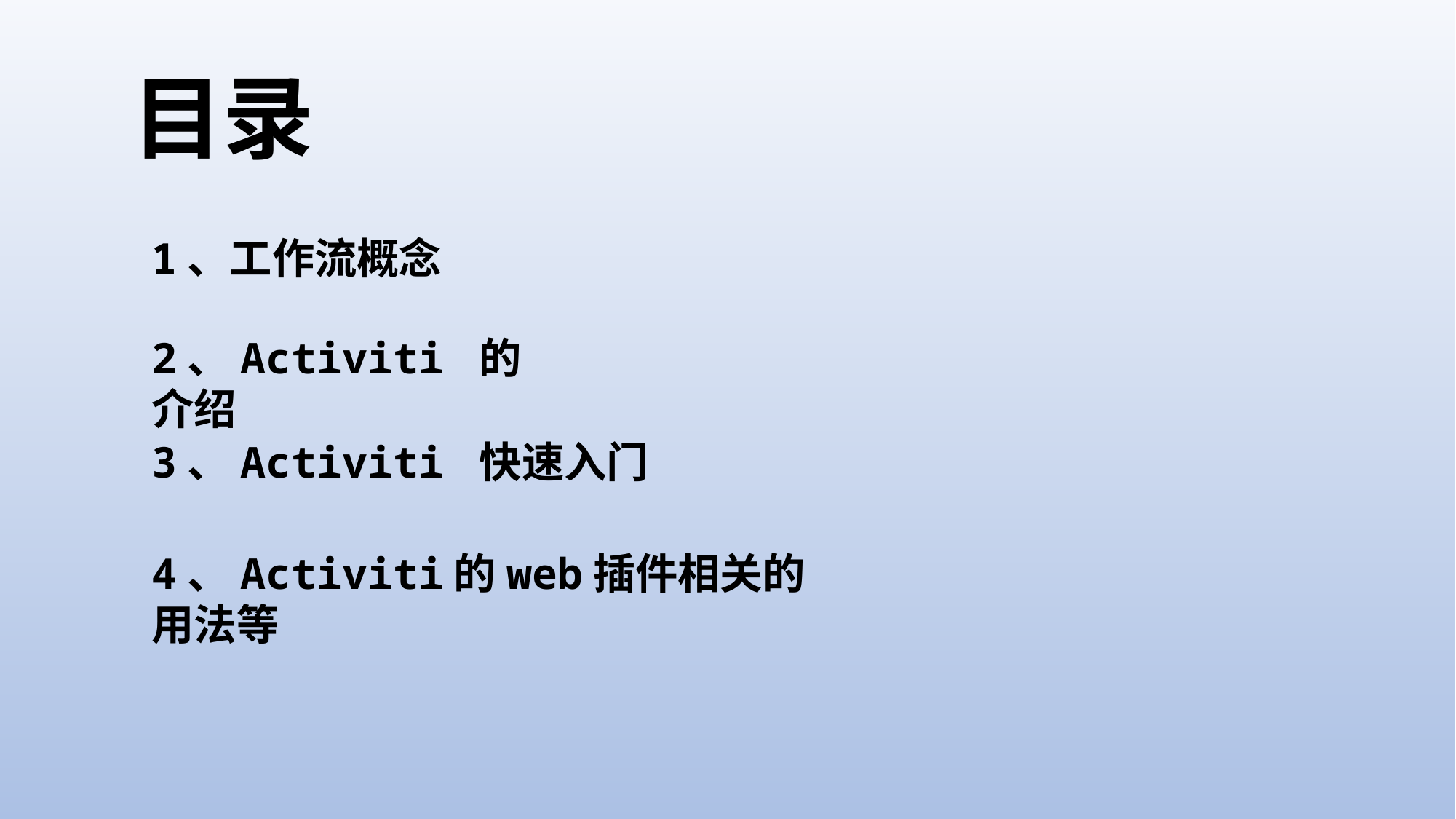

# 目录
1、工作流概念
2、Activiti 的介绍
3、Activiti 快速入门
4、Activiti的web插件相关的用法等